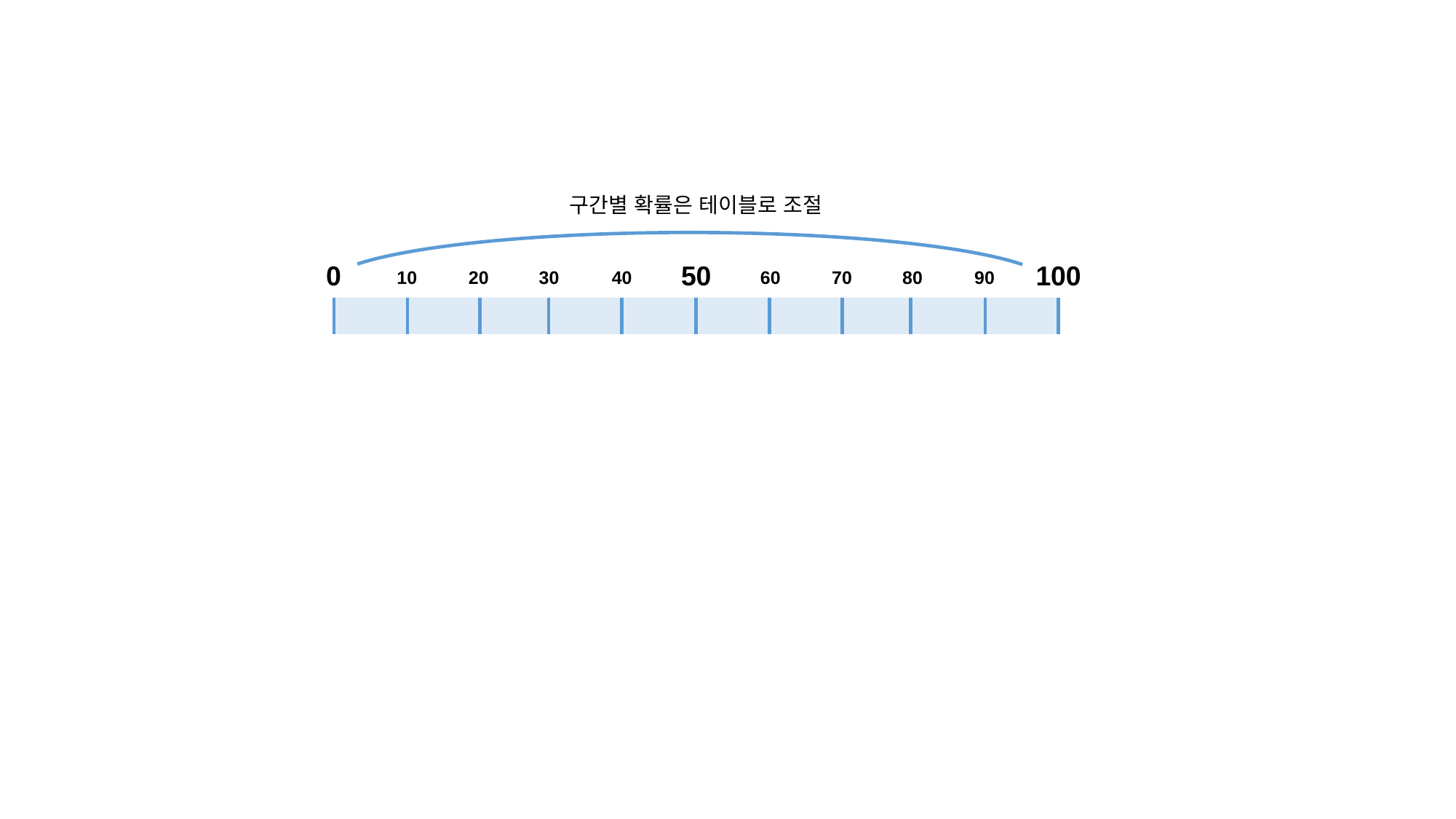

구간별 확률은 테이블로 조절

0
50
100
10
20
30
40
60
70
80
90